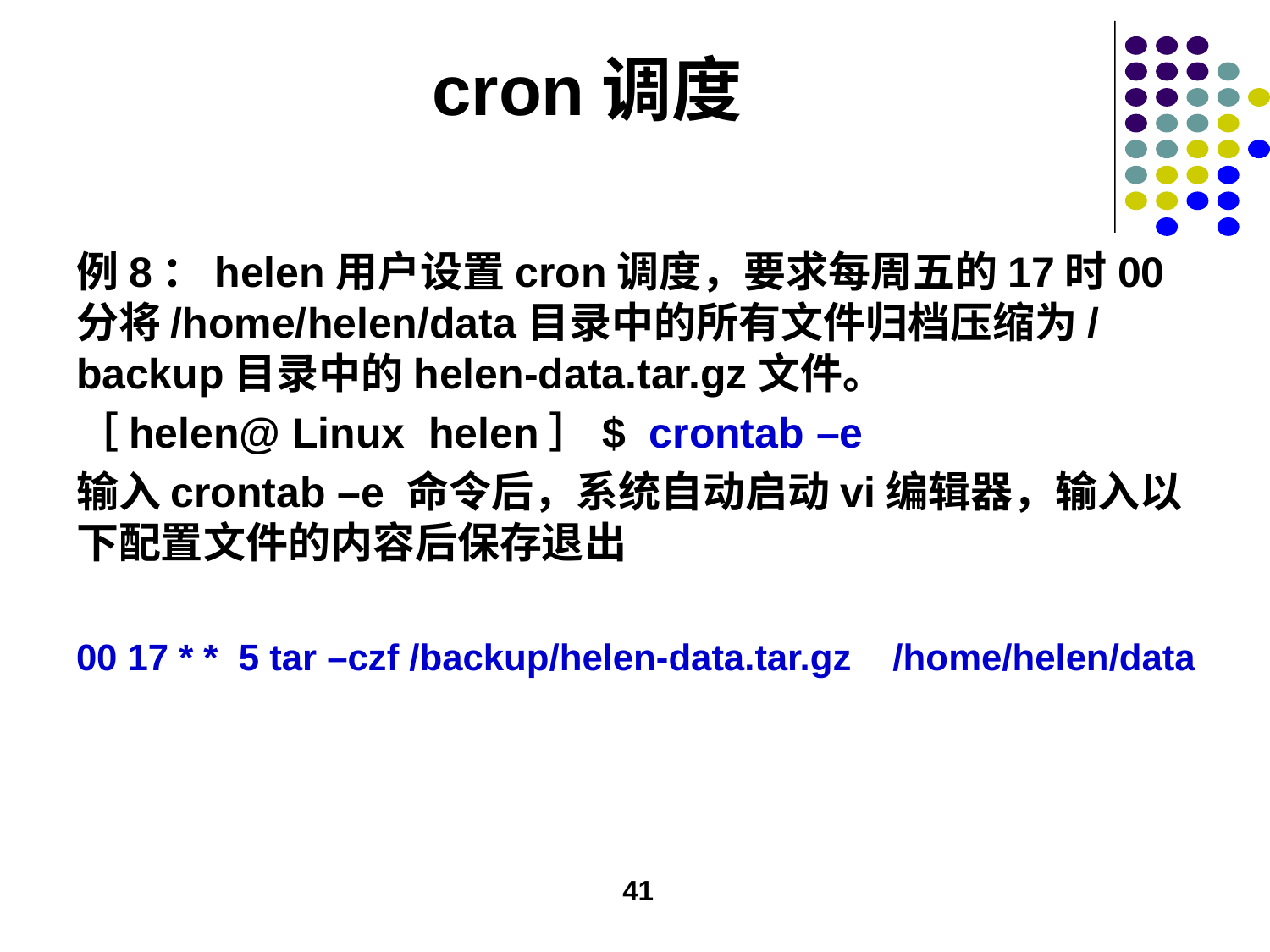

# cron调度
例8：helen用户设置cron调度，要求每周五的17时00分将/home/helen/data目录中的所有文件归档压缩为/backup目录中的helen-data.tar.gz文件。
［helen@ Linux  helen］$  crontab –e
输入crontab –e 命令后，系统自动启动vi编辑器，输入以下配置文件的内容后保存退出

00 17 * *  5 tar –czf /backup/helen-data.tar.gz    /home/helen/data
41